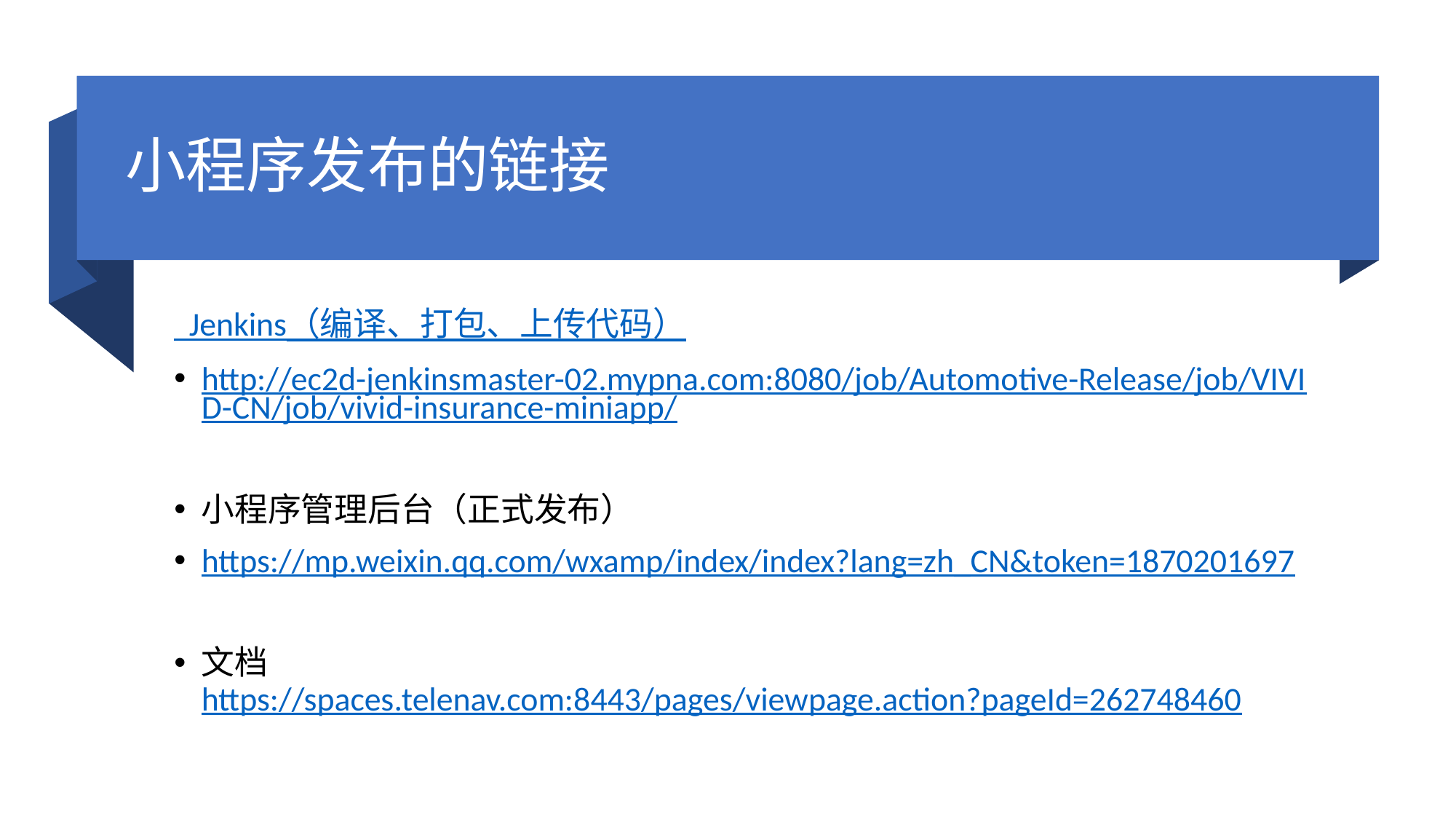

# 小程序发布的链接

  Jenkins（编译、打包、上传代码）
http://ec2d-jenkinsmaster-02.mypna.com:8080/job/Automotive-Release/job/VIVID-CN/job/vivid-insurance-miniapp/

小程序管理后台（正式发布）
https://mp.weixin.qq.com/wxamp/index/index?lang=zh_CN&token=1870201697

文档https://spaces.telenav.com:8443/pages/viewpage.action?pageId=262748460